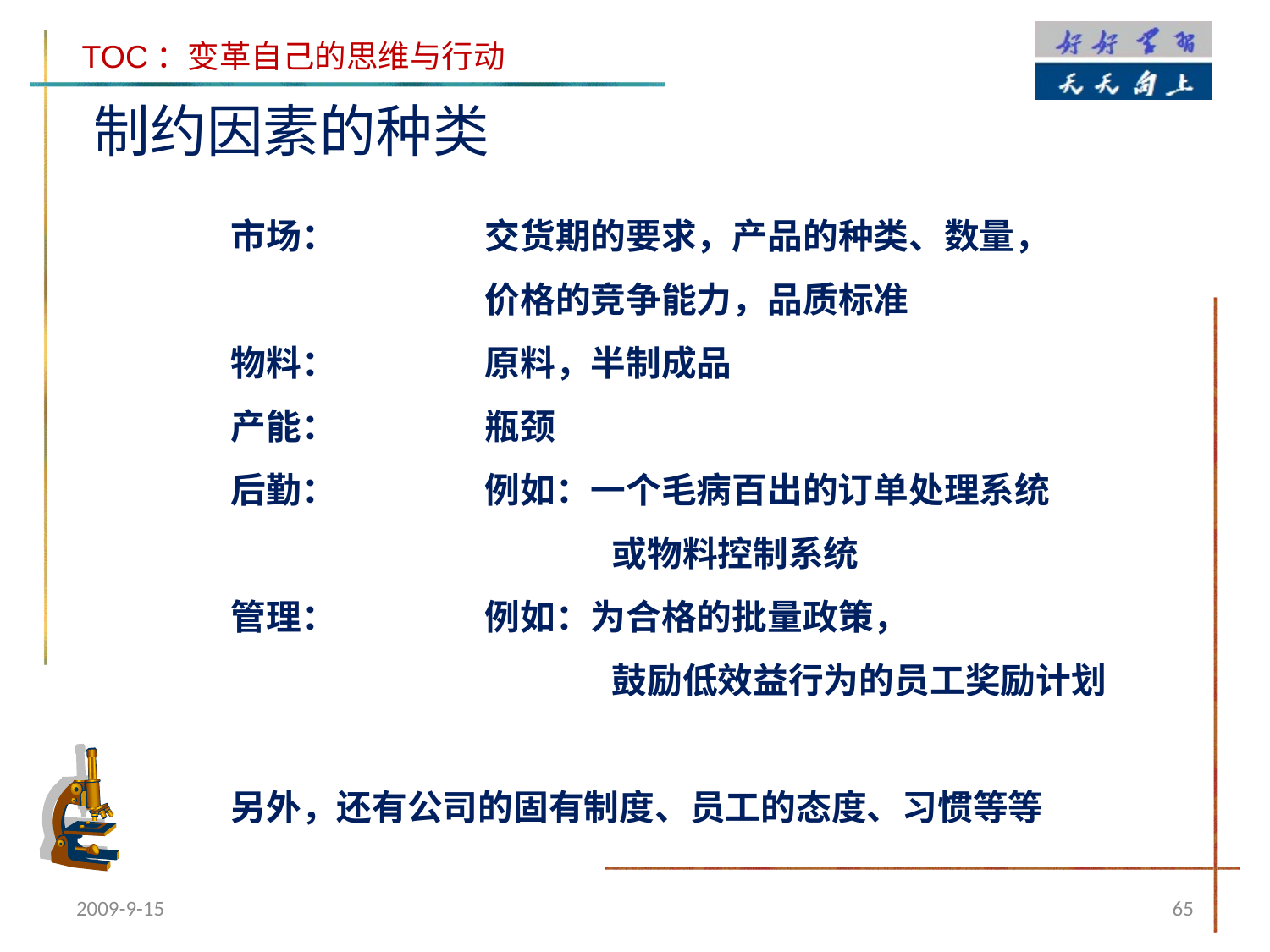

制约因素的种类
市场：		交货期的要求，产品的种类、数量，
		价格的竞争能力，品质标准
物料：		原料，半制成品
产能：		瓶颈
后勤：		例如：一个毛病百出的订单处理系统
			或物料控制系统
管理：		例如：为合格的批量政策，
			鼓励低效益行为的员工奖励计划

另外，还有公司的固有制度、员工的态度、习惯等等
2009-9-15
65